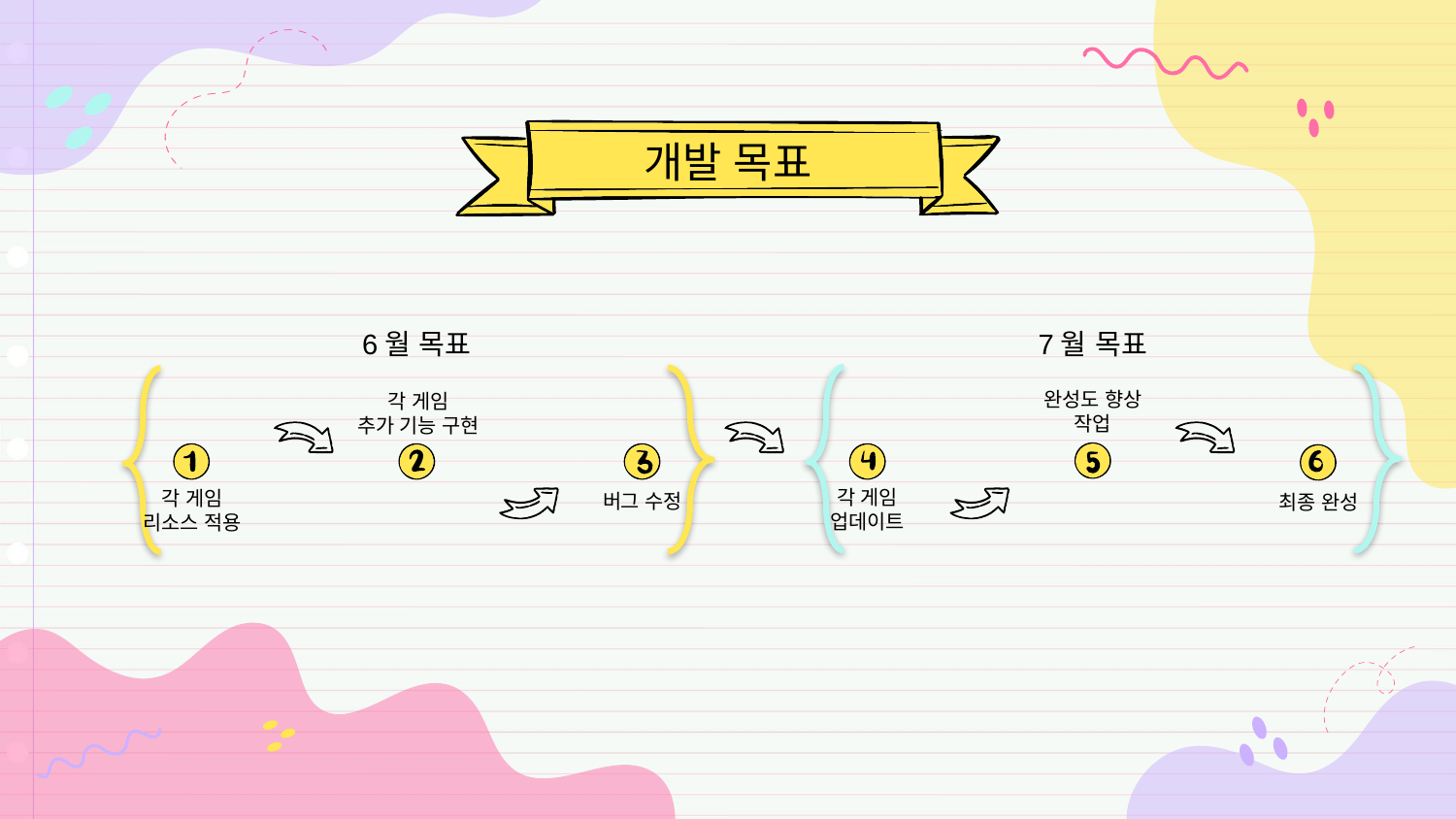

# 개발 목표
7월 목표
6월 목표

완성도 향상
작업
각 게임
추가 기능 구현

각 게임
업데이트
각 게임
리소스 적용

버그 수정
최종 완성